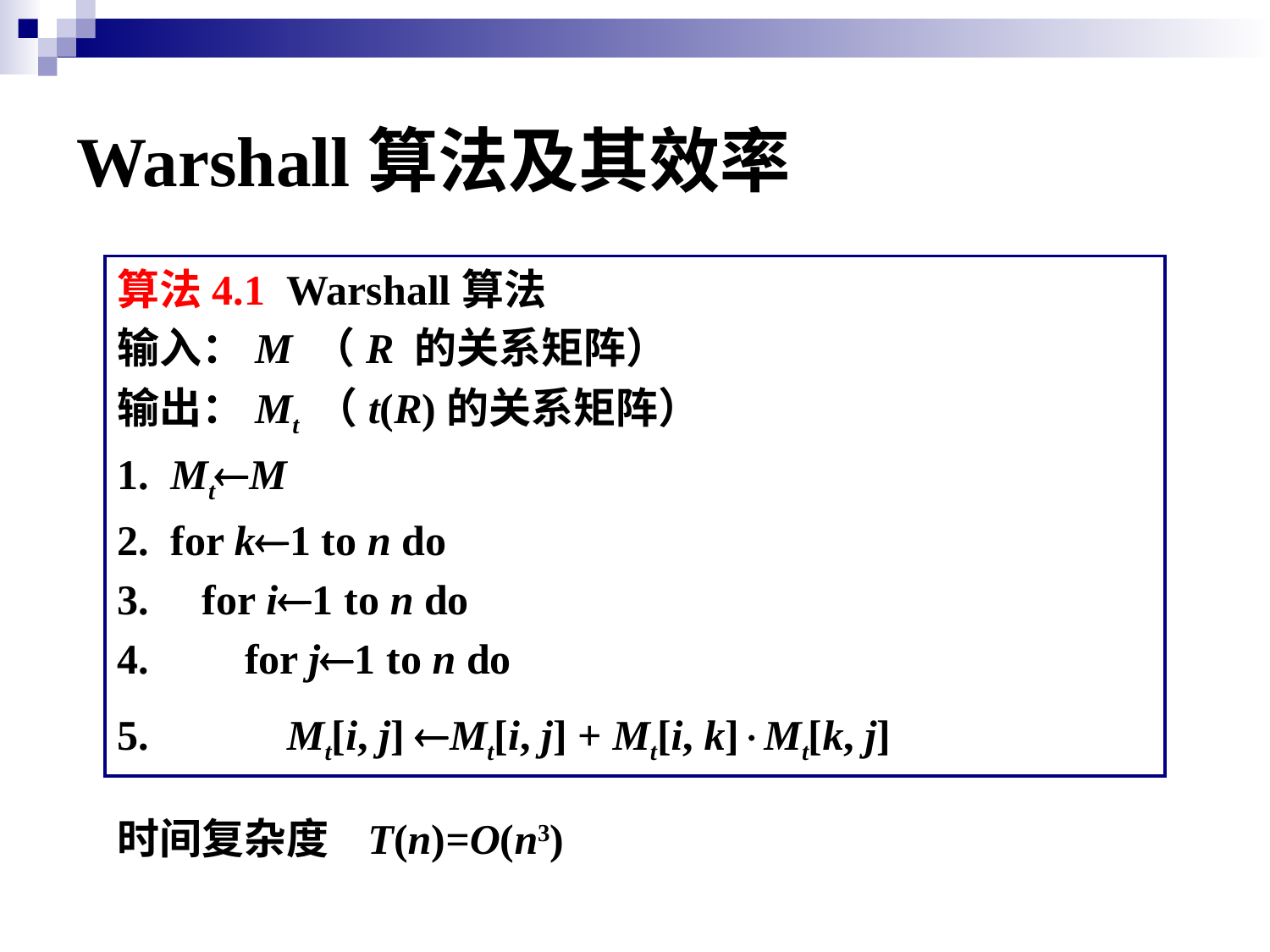

# Warshall算法及其效率
算法4.1  Warshall算法
输入：M （R 的关系矩阵）
输出：Mt （t(R)的关系矩阵）
1.  Mt←M
2.  for k←1 to n do
3.     for i←1 to n do
4.         for j←1 to n do
5.             Mt[i, j] ←Mt[i, j] + Mt[i, k]⋅Mt[k, j]
时间复杂度   T(n)=O(n3)
29